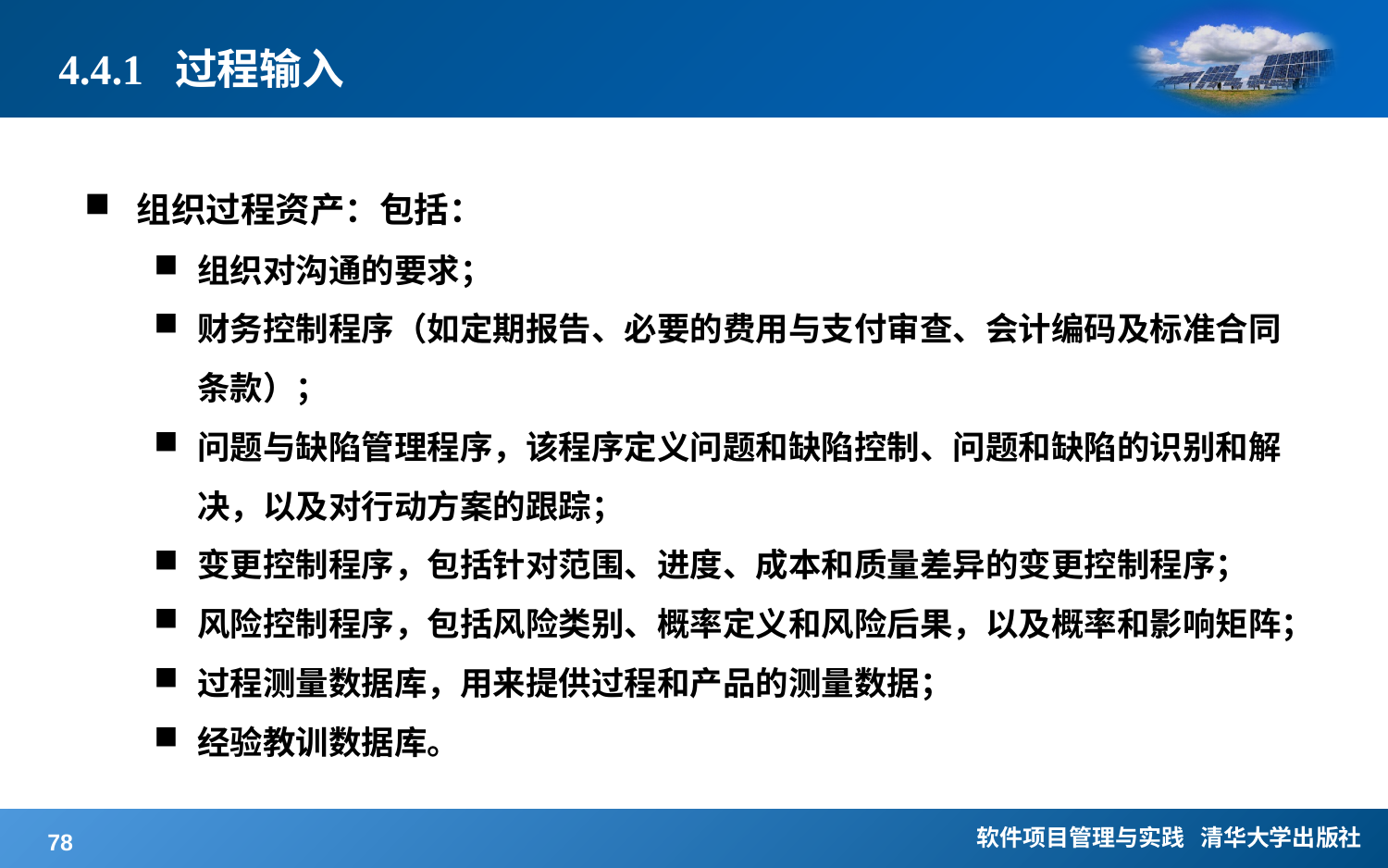

# 4.4.1  过程输入
组织过程资产：包括：
组织对沟通的要求；
财务控制程序（如定期报告、必要的费用与支付审查、会计编码及标准合同条款）；
问题与缺陷管理程序，该程序定义问题和缺陷控制、问题和缺陷的识别和解决，以及对行动方案的跟踪；
变更控制程序，包括针对范围、进度、成本和质量差异的变更控制程序；
风险控制程序，包括风险类别、概率定义和风险后果，以及概率和影响矩阵；
过程测量数据库，用来提供过程和产品的测量数据；
经验教训数据库。